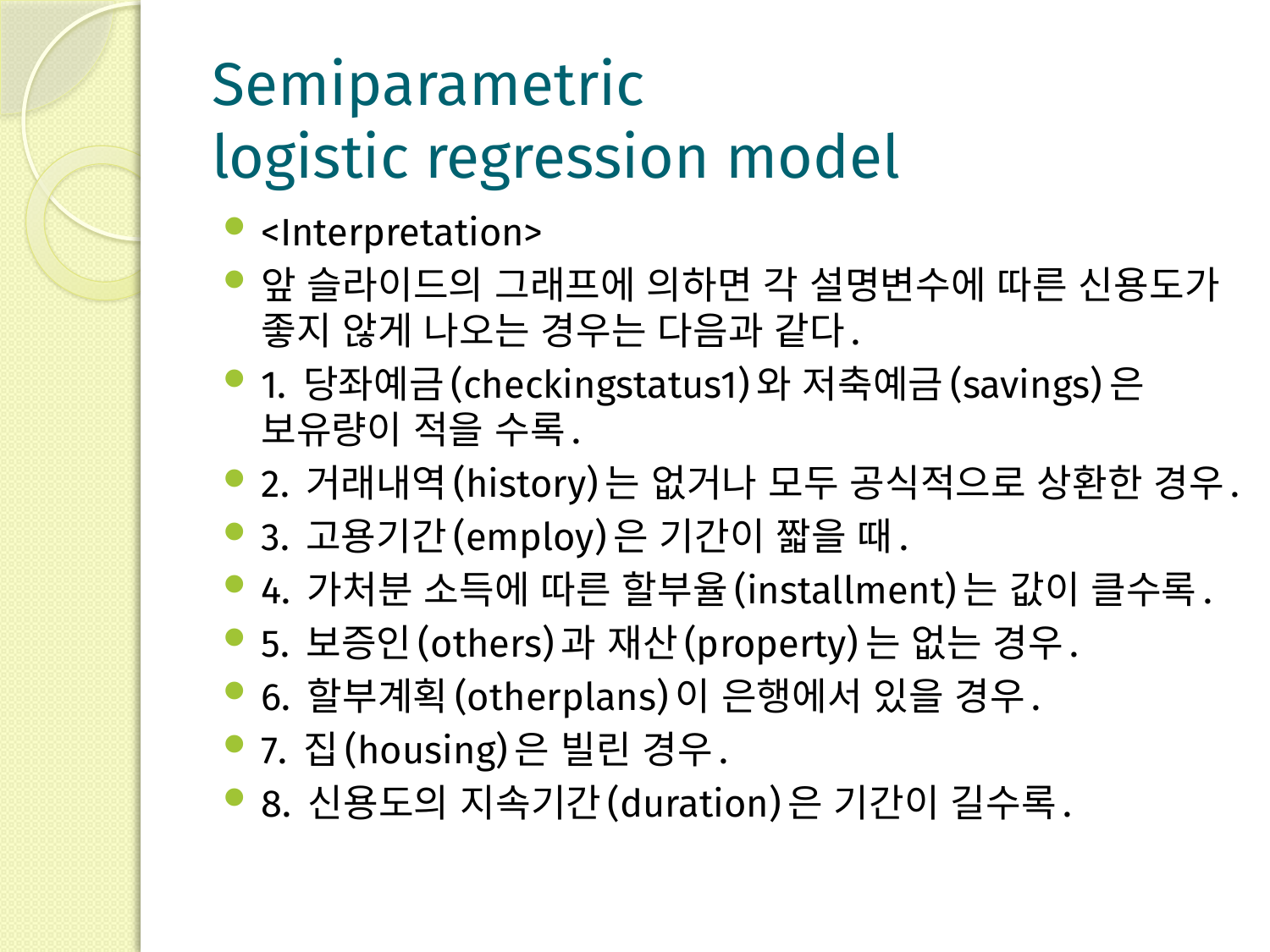

# Semiparametric logistic regression model
<Interpretation>
앞 슬라이드의 그래프에 의하면 각 설명변수에 따른 신용도가 좋지 않게 나오는 경우는 다음과 같다.
1. 당좌예금(checkingstatus1)와 저축예금(savings)은 보유량이 적을 수록.
2. 거래내역(history)는 없거나 모두 공식적으로 상환한 경우.
3. 고용기간(employ)은 기간이 짧을 때.
4. 가처분 소득에 따른 할부율(installment)는 값이 클수록.
5. 보증인(others)과 재산(property)는 없는 경우.
6. 할부계획(otherplans)이 은행에서 있을 경우.
7. 집(housing)은 빌린 경우.
8. 신용도의 지속기간(duration)은 기간이 길수록.